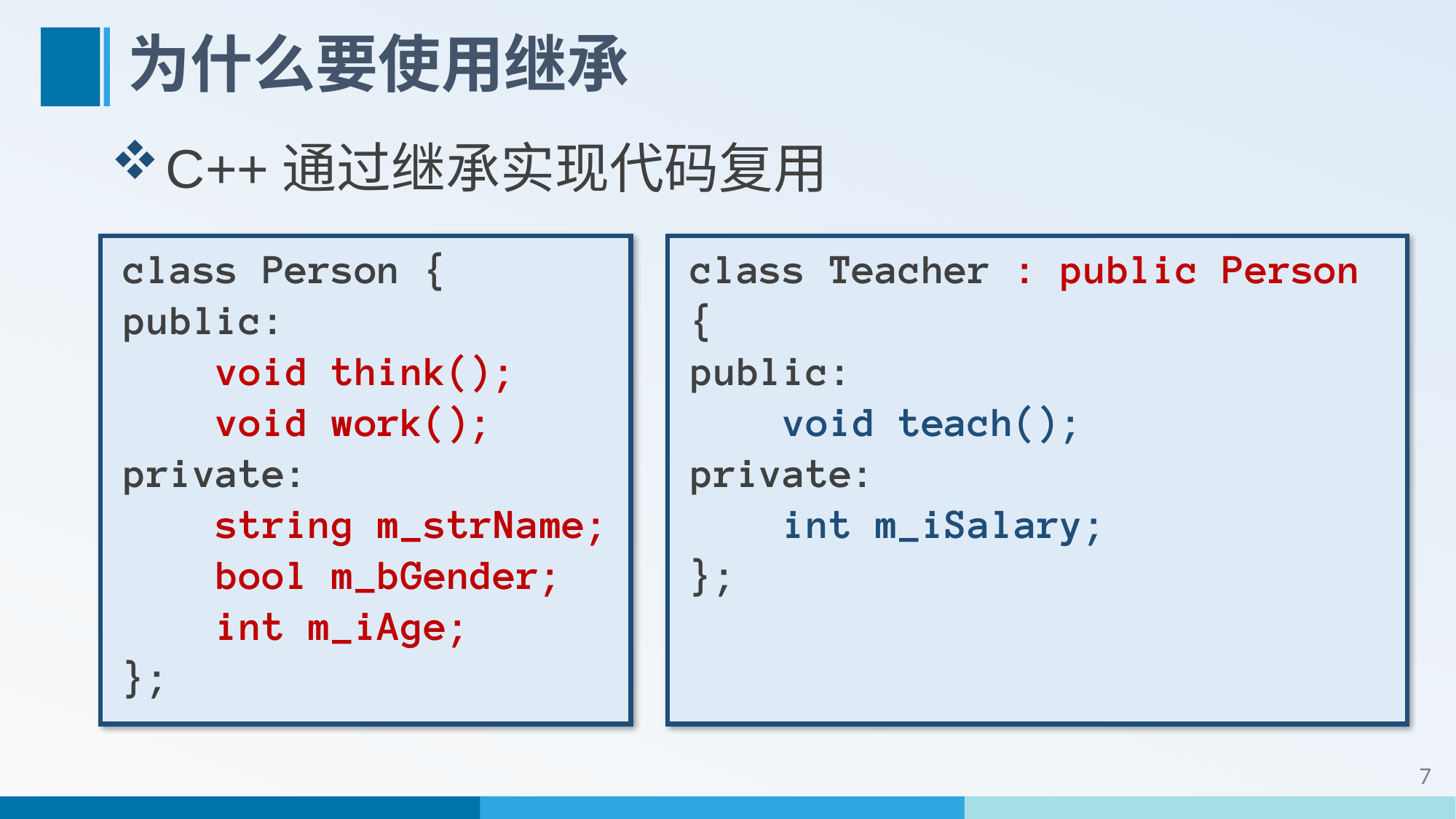

# 为什么要使用继承
C++通过继承实现代码复用
class Person {
public:
    void think();
    void work();
private:
    string m_strName;
    bool m_bGender;
    int m_iAge;
};
class Teacher : public Person
{
public:
    void teach();
private:
    int m_iSalary;
};